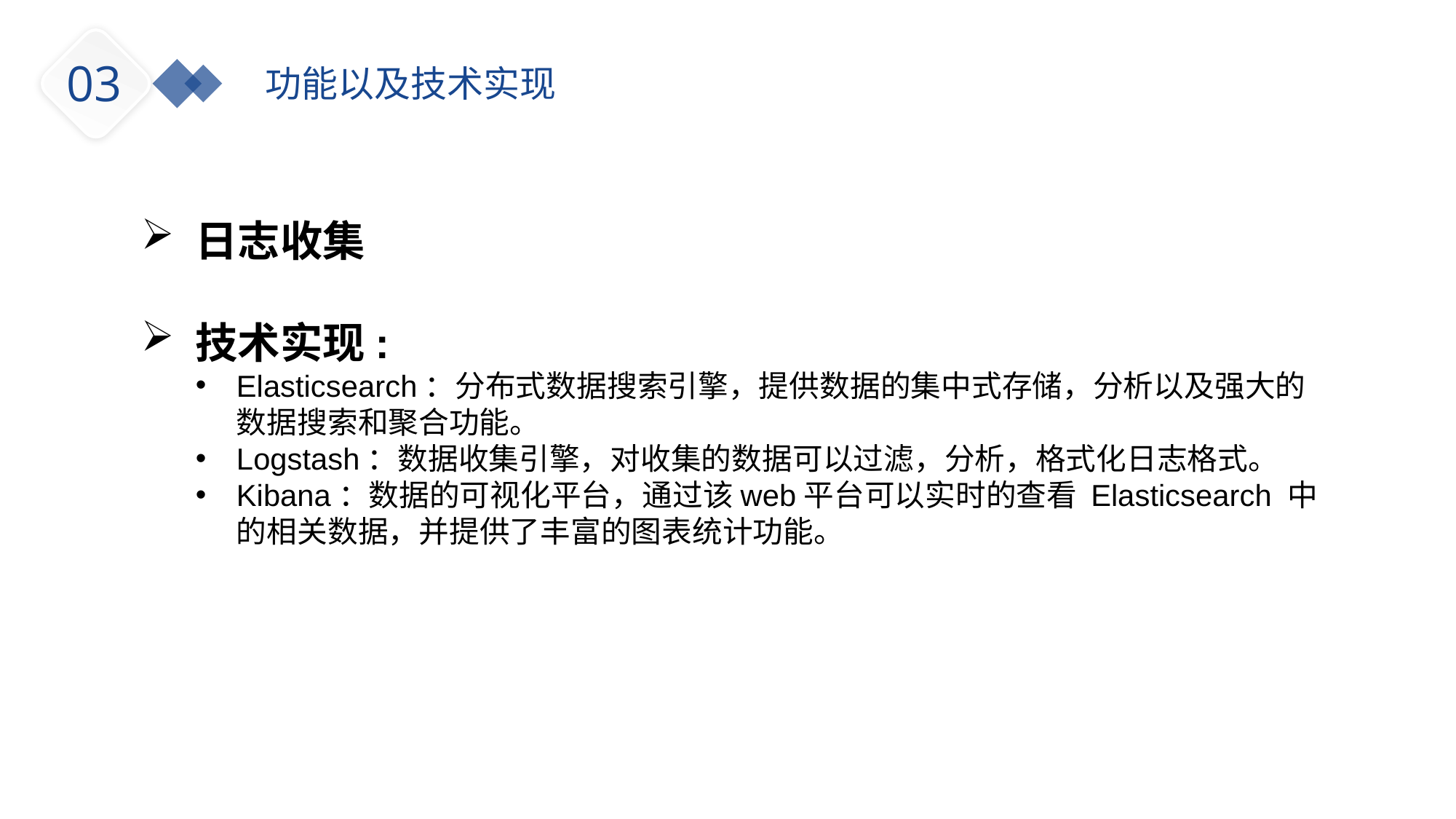

03
功能以及技术实现

日志收集

技术实现:
Elasticsearch：分布式数据搜索引擎，提供数据的集中式存储，分析以及强大的数据搜索和聚合功能。
Logstash：数据收集引擎，对收集的数据可以过滤，分析，格式化日志格式。
Kibana：数据的可视化平台，通过该web平台可以实时的查看 Elasticsearch 中的相关数据，并提供了丰富的图表统计功能。